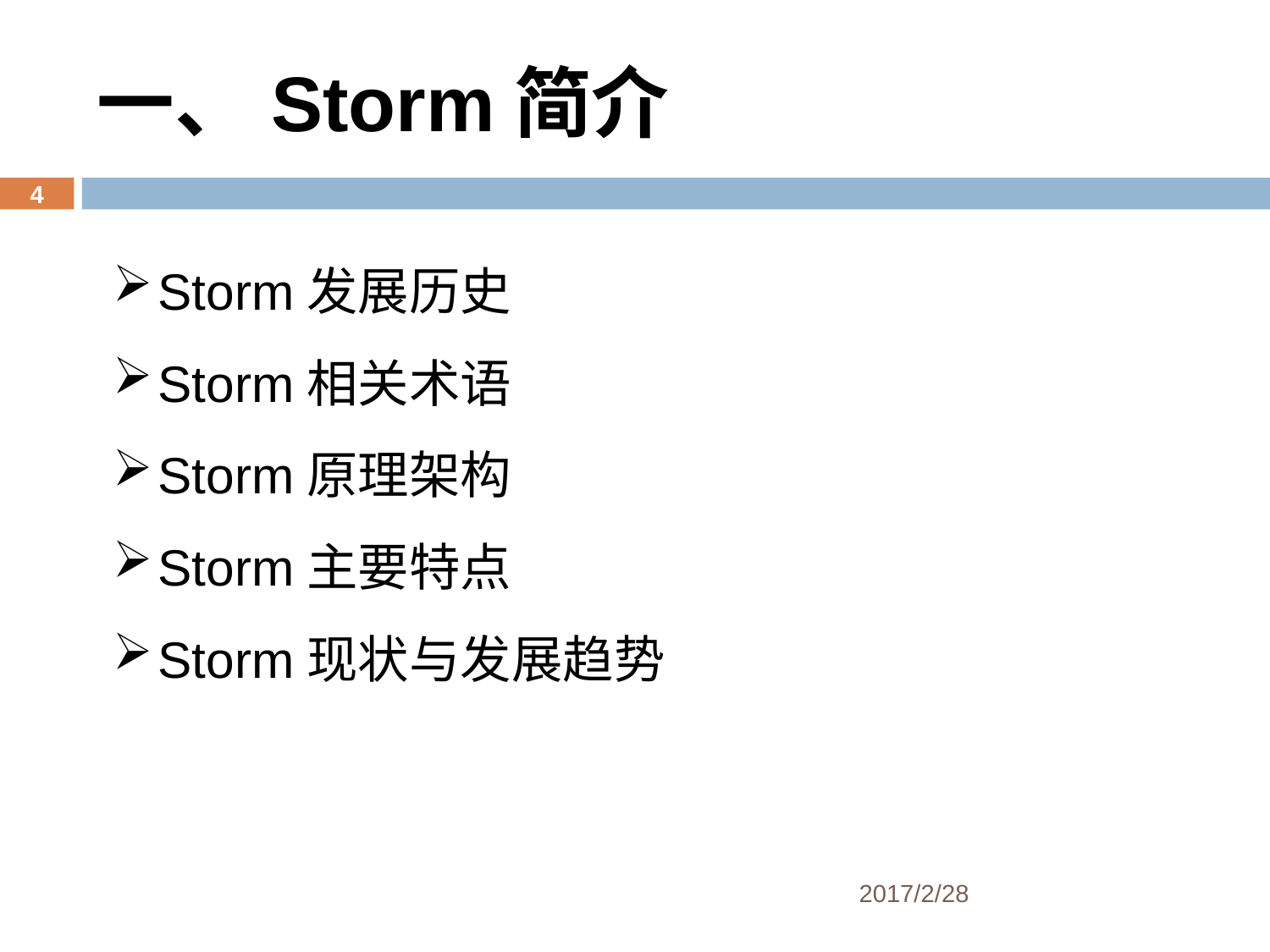

一、Storm简介
Storm发展历史
Storm相关术语
Storm原理架构
Storm主要特点
Storm现状与发展趋势
4
2017/2/28